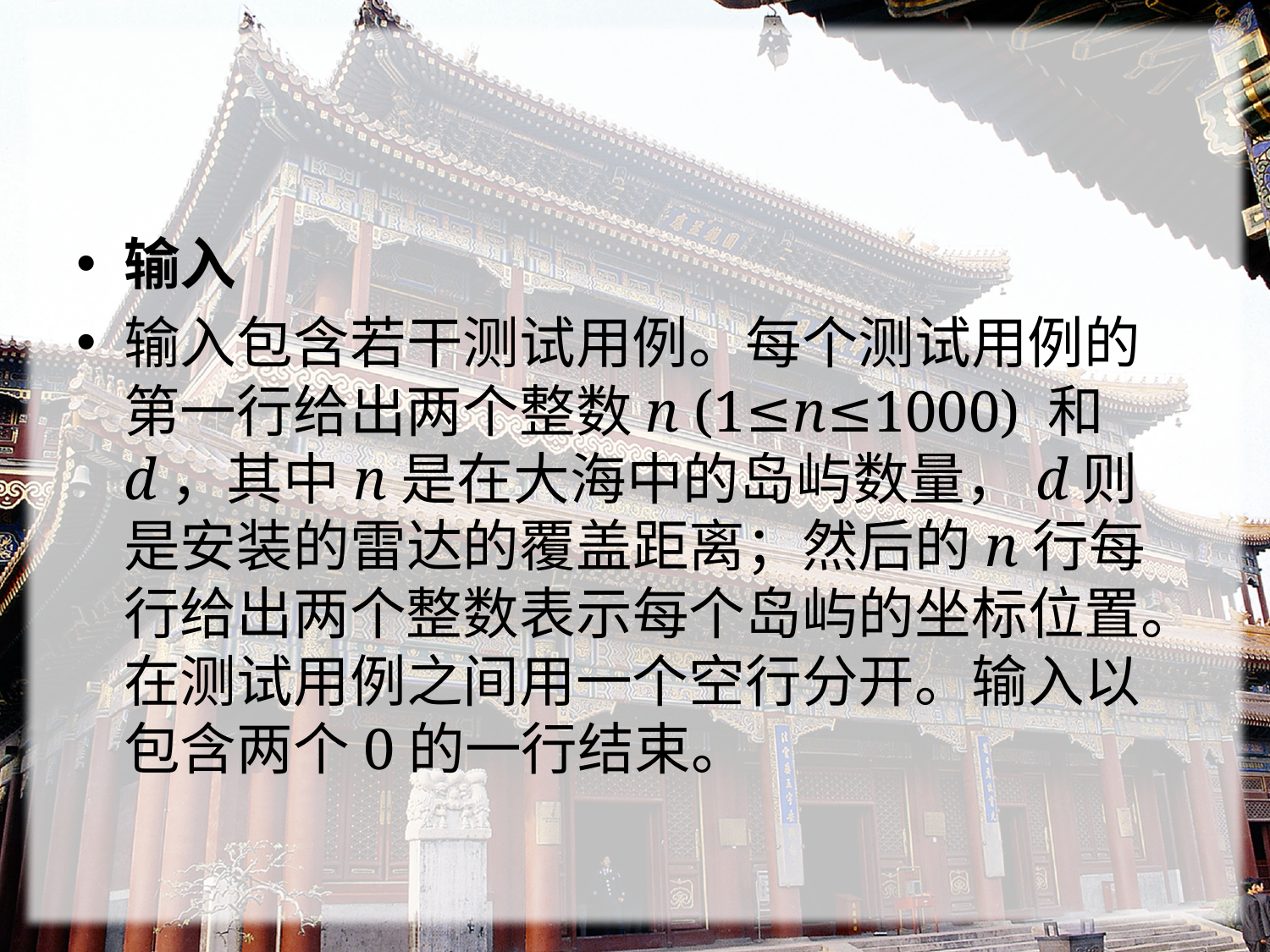

#
输入
输入包含若干测试用例。每个测试用例的第一行给出两个整数n (1≤n≤1000) 和d，其中n是在大海中的岛屿数量，d则是安装的雷达的覆盖距离；然后的n行每行给出两个整数表示每个岛屿的坐标位置。在测试用例之间用一个空行分开。输入以包含两个0的一行结束。